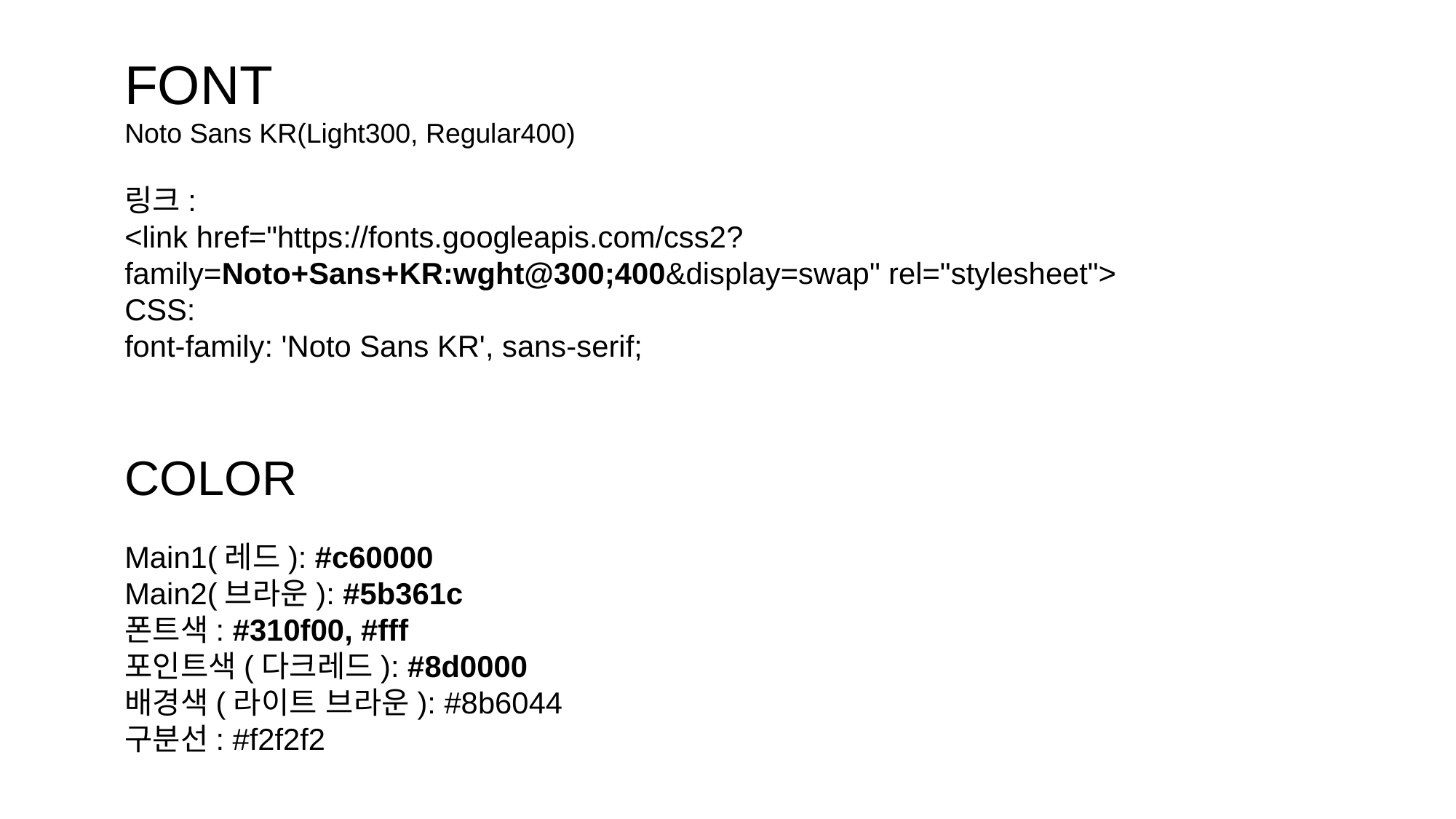

FONT
Noto Sans KR(Light300, Regular400)

링크:
<link href="https://fonts.googleapis.com/css2?family=Noto+Sans+KR:wght@300;400&display=swap" rel="stylesheet">
CSS:
font-family: 'Noto Sans KR', sans-serif;

COLOR

Main1(레드): #c60000
Main2(브라운): #5b361c
폰트색: #310f00, #fff
포인트색(다크레드): #8d0000
배경색(라이트 브라운): #8b6044
구분선: #f2f2f2